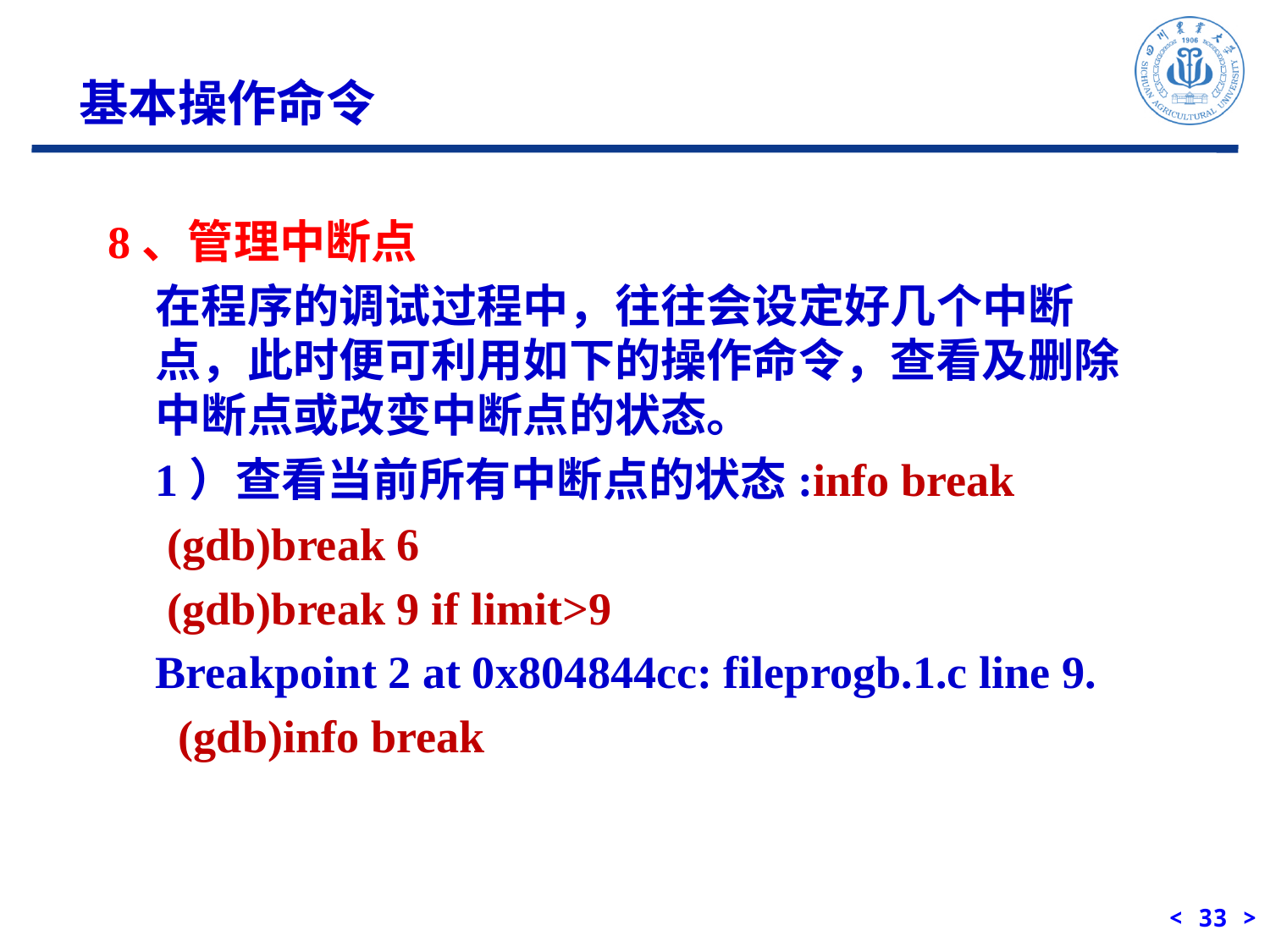

基本操作命令
8、管理中断点
在程序的调试过程中，往往会设定好几个中断点，此时便可利用如下的操作命令，查看及删除中断点或改变中断点的状态。
1）查看当前所有中断点的状态:info break
 (gdb)break 6
 (gdb)break 9 if limit>9
Breakpoint 2 at 0x804844cc: fileprogb.1.c line 9.
  (gdb)info break